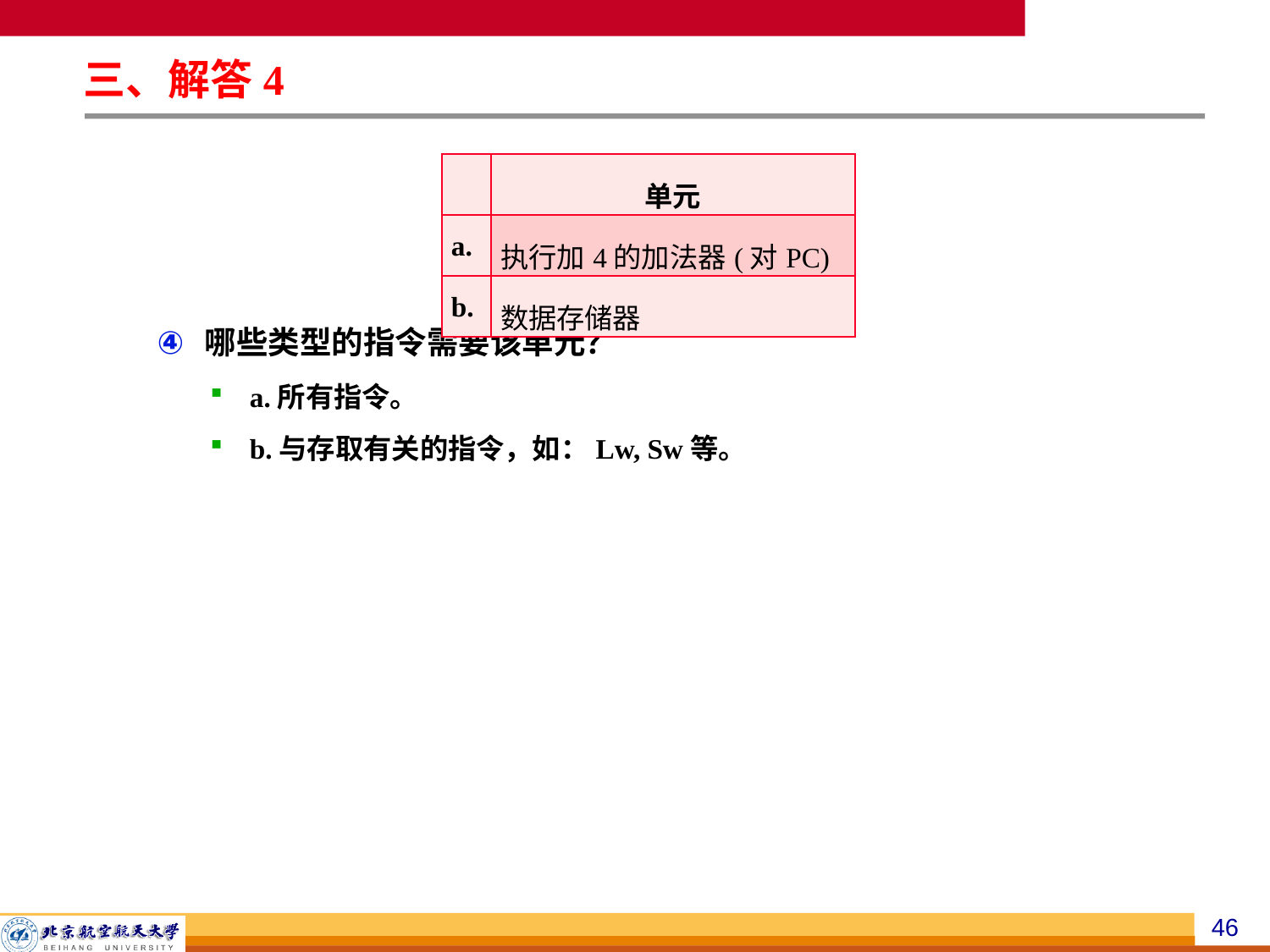

三、解答4

哪些类型的指令需要该单元？
a.所有指令。
b.与存取有关的指令，如：Lw, Sw等。
|  | 单元 |
| --- | --- |
| a. | 执行加4的加法器(对PC) |
| b. | 数据存储器 |